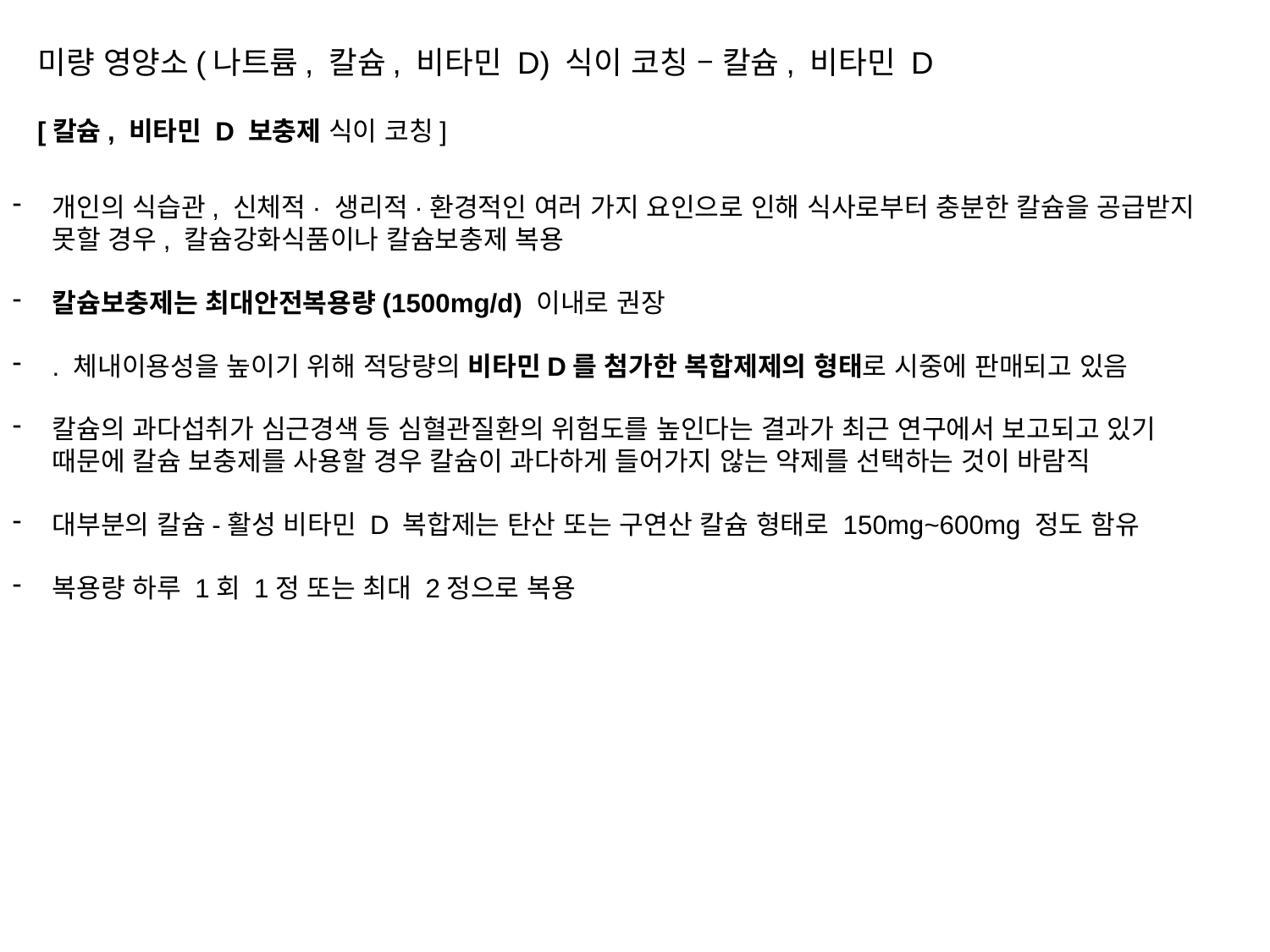

# 미량 영양소(나트륨, 칼슘, 비타민 D) 식이 코칭 – 칼슘, 비타민 D
[칼슘, 비타민 D 보충제 식이 코칭]

개인의 식습관, 신체적· 생리적·환경적인 여러 가지 요인으로 인해 식사로부터 충분한 칼슘을 공급받지 못할 경우, 칼슘강화식품이나 칼슘보충제 복용

칼슘보충제는 최대안전복용량(1500mg/d) 이내로 권장

. 체내이용성을 높이기 위해 적당량의 비타민D를 첨가한 복합제제의 형태로 시중에 판매되고 있음

칼슘의 과다섭취가 심근경색 등 심혈관질환의 위험도를 높인다는 결과가 최근 연구에서 보고되고 있기 때문에 칼슘 보충제를 사용할 경우 칼슘이 과다하게 들어가지 않는 약제를 선택하는 것이 바람직

대부분의 칼슘-활성 비타민 D 복합제는 탄산 또는 구연산 칼슘 형태로 150mg~600mg 정도 함유

복용량 하루 1회 1정 또는 최대 2정으로 복용